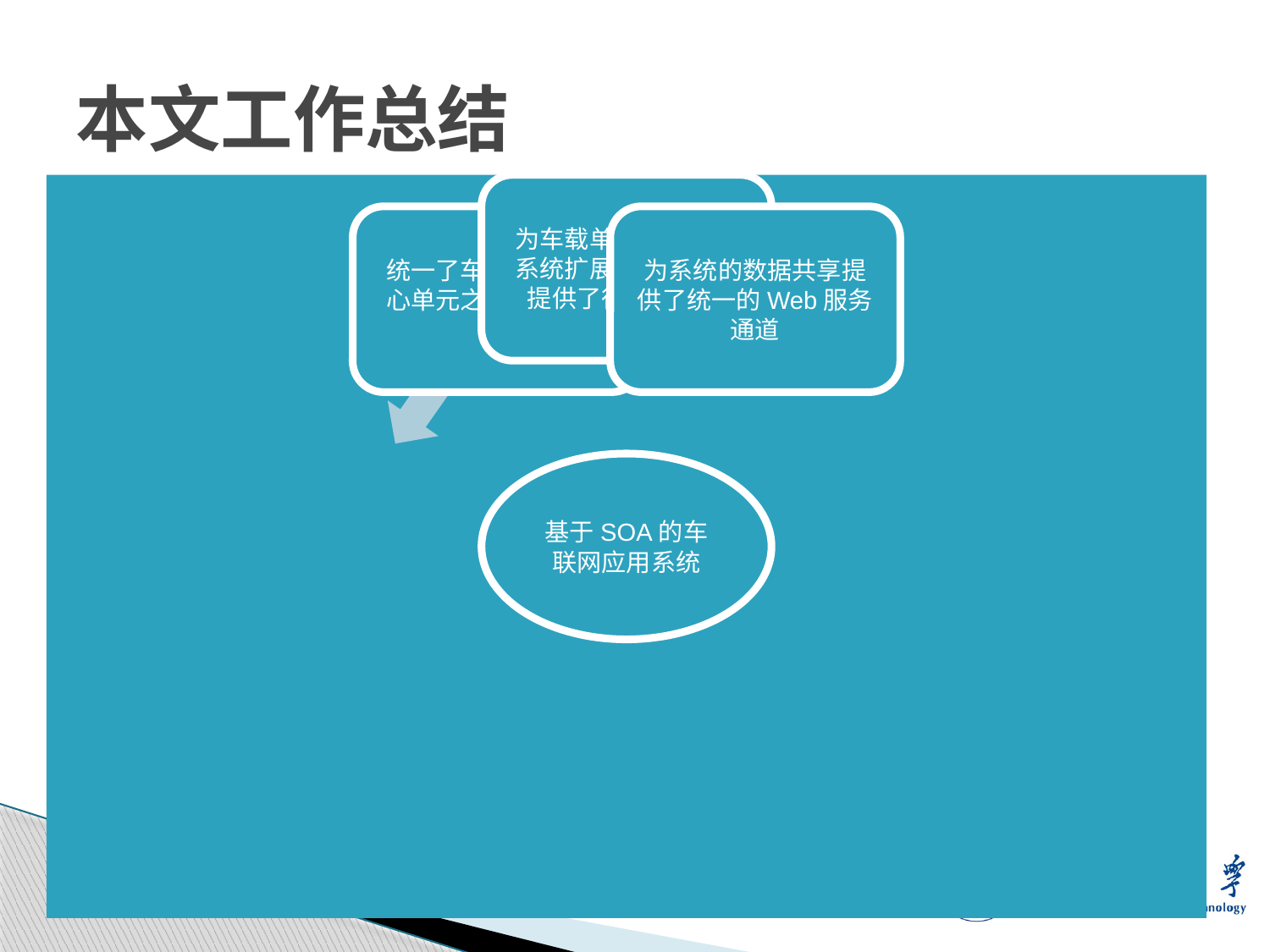

# 本文工作总结
基于SOA的车联网应用系统
1、分析讨论了SOA面向服务架构
2、研究了车联网应用系统的基本功能需求及系统实现
3、基于SOA技术设计并实现了一个实用性强的车联网应用系统